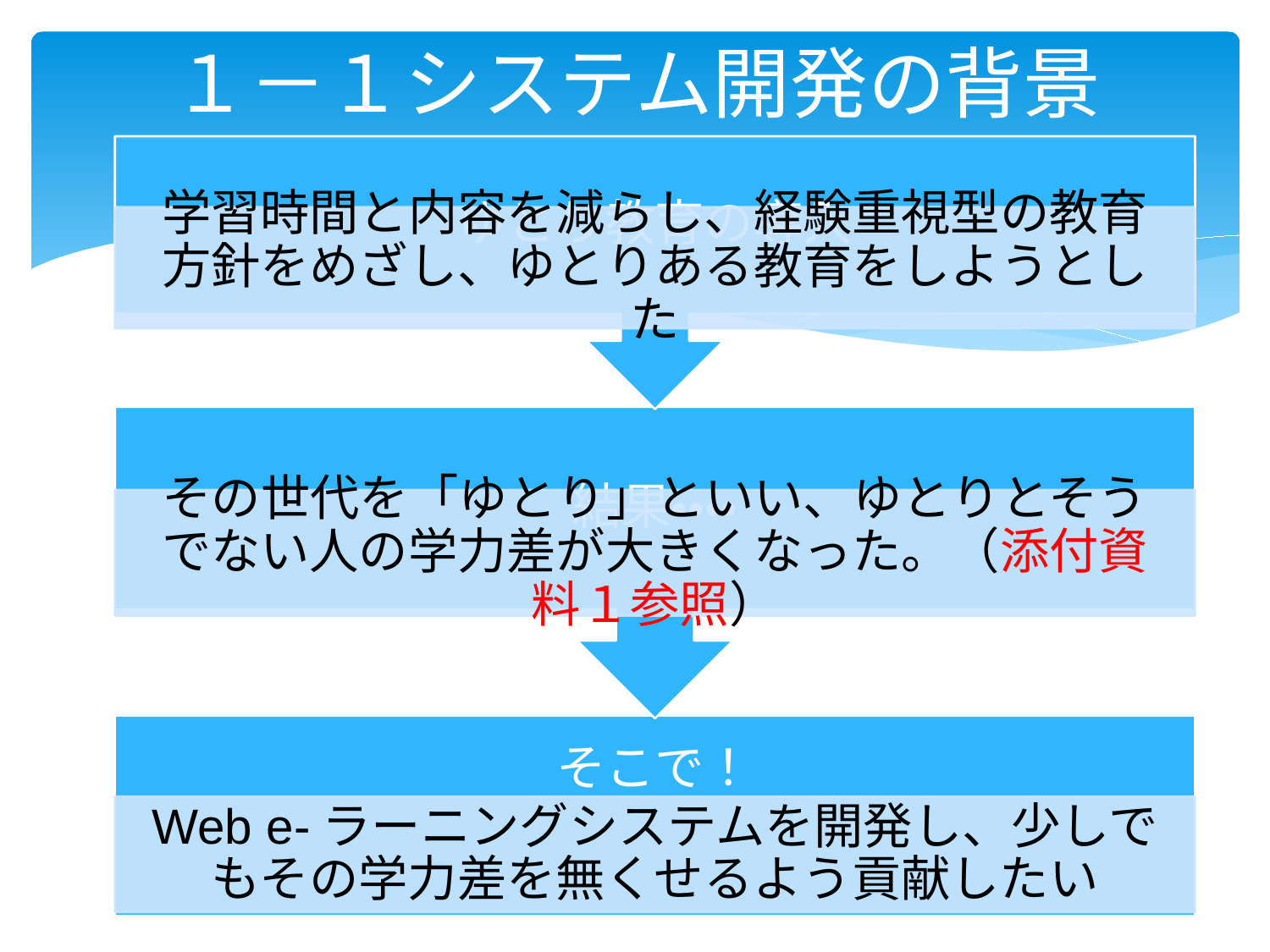

# １－１システム開発の背景
そこで！
Web e-ラーニングシステムを開発し、少しでもその学力差を無くせるよう貢献したい
結果・・・・
その世代を「ゆとり」といい、ゆとりとそうでない人の学力差が大きくなった。（添付資料１参照）
ゆとり教育の導入
学習時間と内容を減らし、経験重視型の教育方針をめざし、ゆとりある教育をしようとした